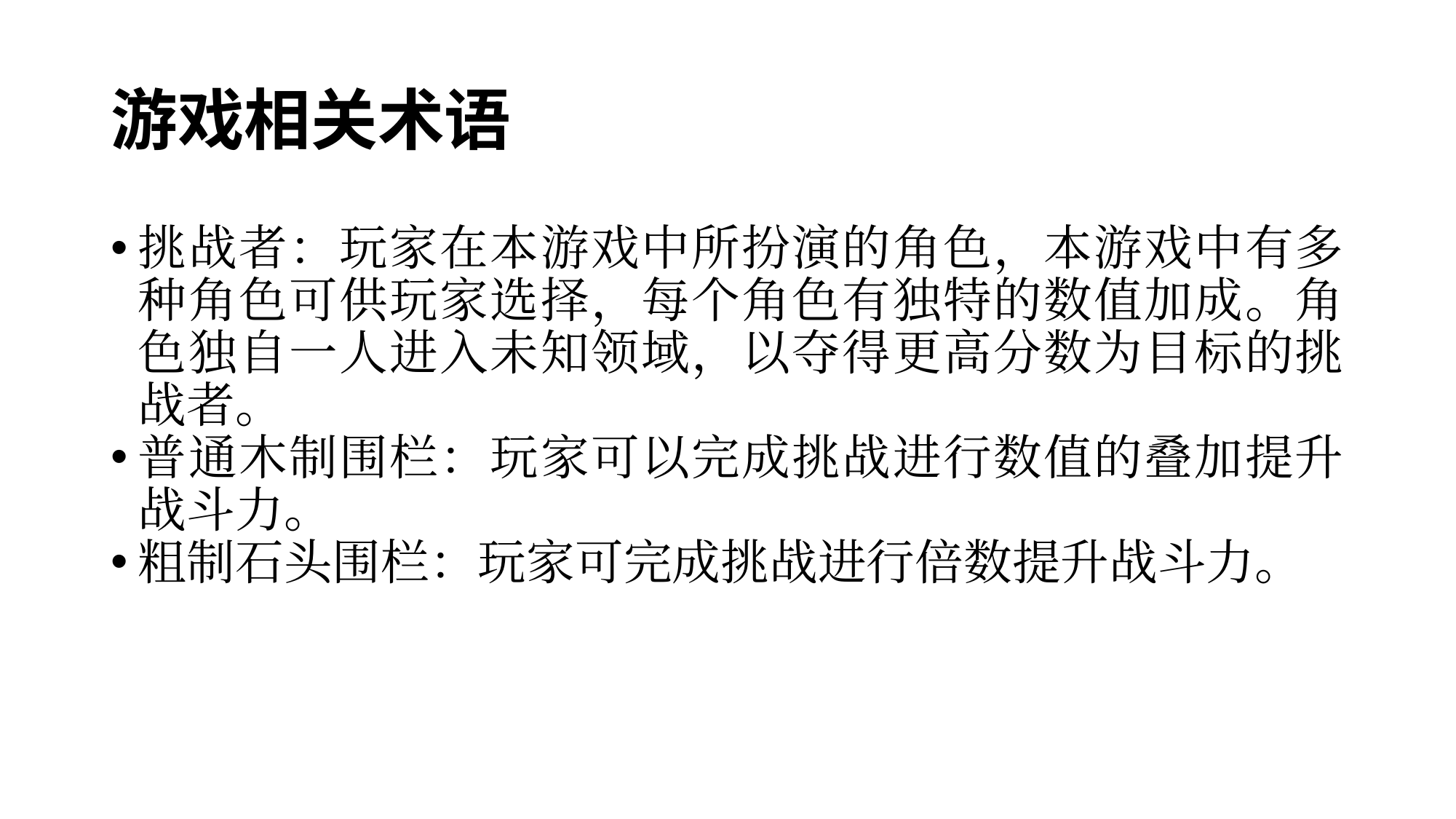

# 游戏相关术语
挑战者：玩家在本游戏中所扮演的角色，本游戏中有多种角色可供玩家选择，每个角色有独特的数值加成。角色独自一人进入未知领域，以夺得更高分数为目标的挑战者。
普通木制围栏：玩家可以完成挑战进行数值的叠加提升战斗力。
粗制石头围栏：玩家可完成挑战进行倍数提升战斗力。